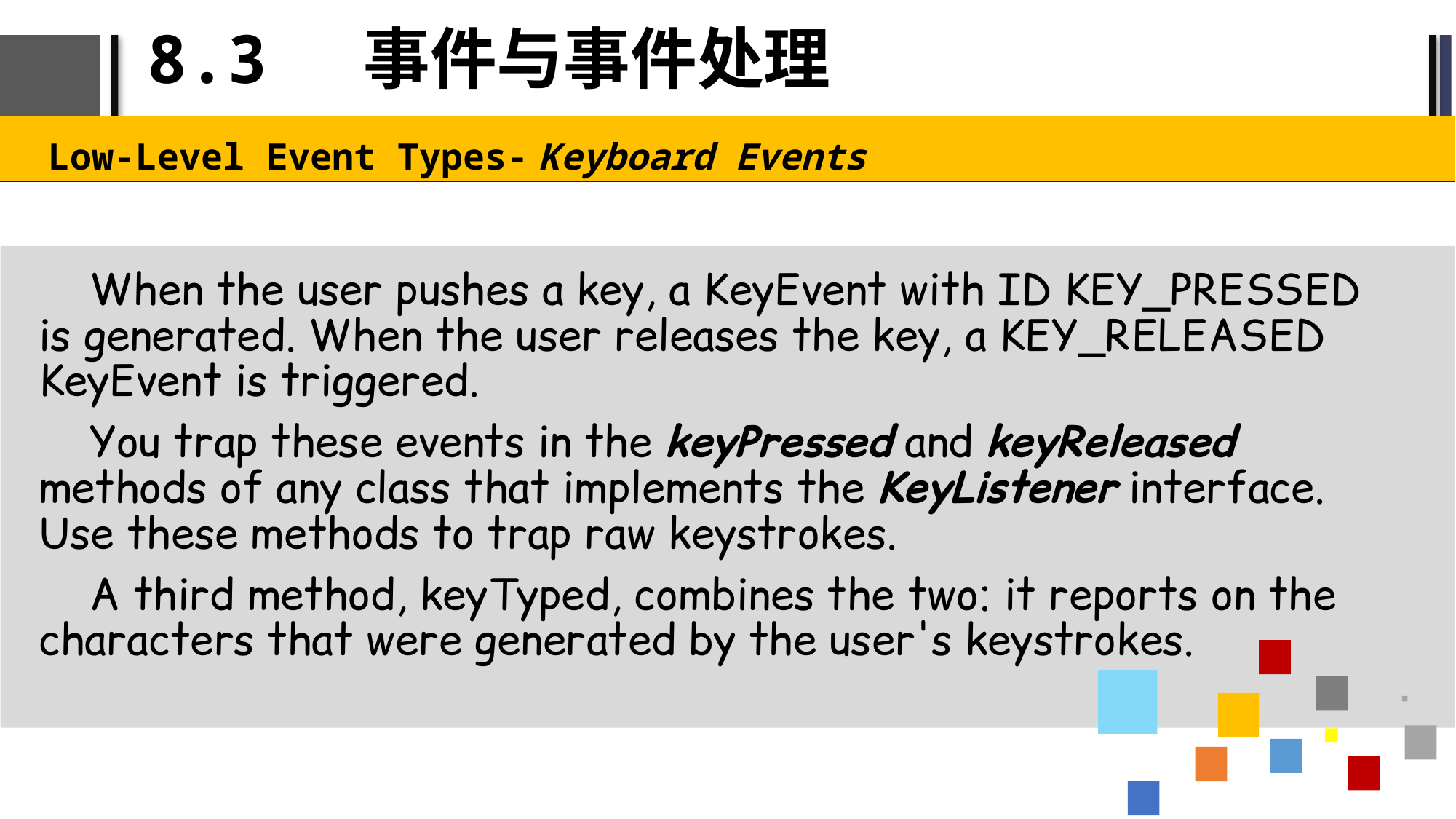

# 8.3  事件与事件处理

Low-Level Event Types- Keyboard Events

    When the user pushes a key, a KeyEvent with ID KEY_PRESSED is generated. When the user releases the key, a KEY_RELEASED KeyEvent is triggered.
    You trap these events in the keyPressed and keyReleased methods of any class that implements the KeyListener interface. Use these methods to trap raw keystrokes.
    A third method, keyTyped, combines the two: it reports on the characters that were generated by the user's keystrokes.